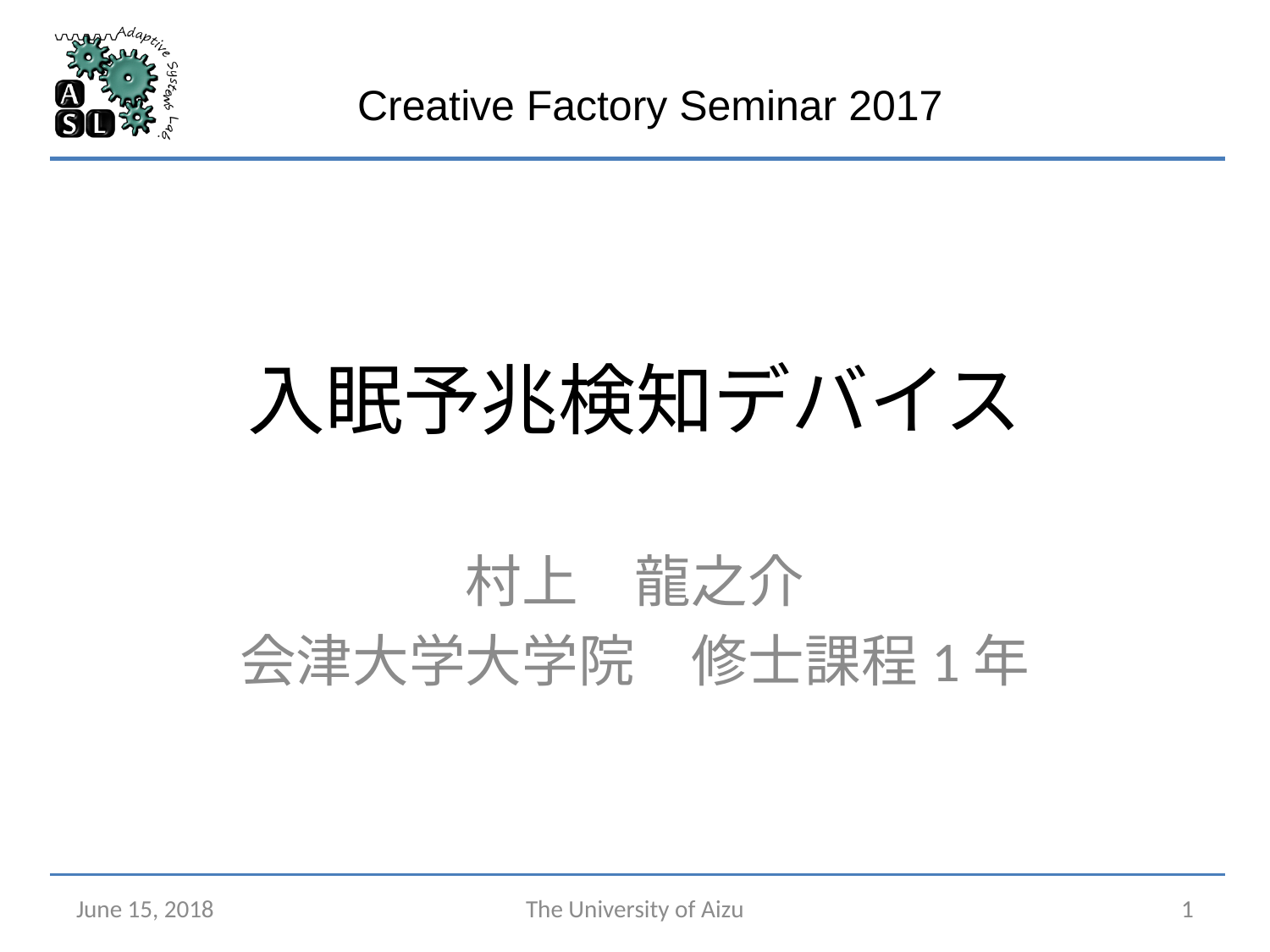

Creative Factory Seminar 2017
# 入眠予兆検知デバイス
村上　龍之介
会津大学大学院　修士課程1年
June 15, 2018
The University of Aizu
1